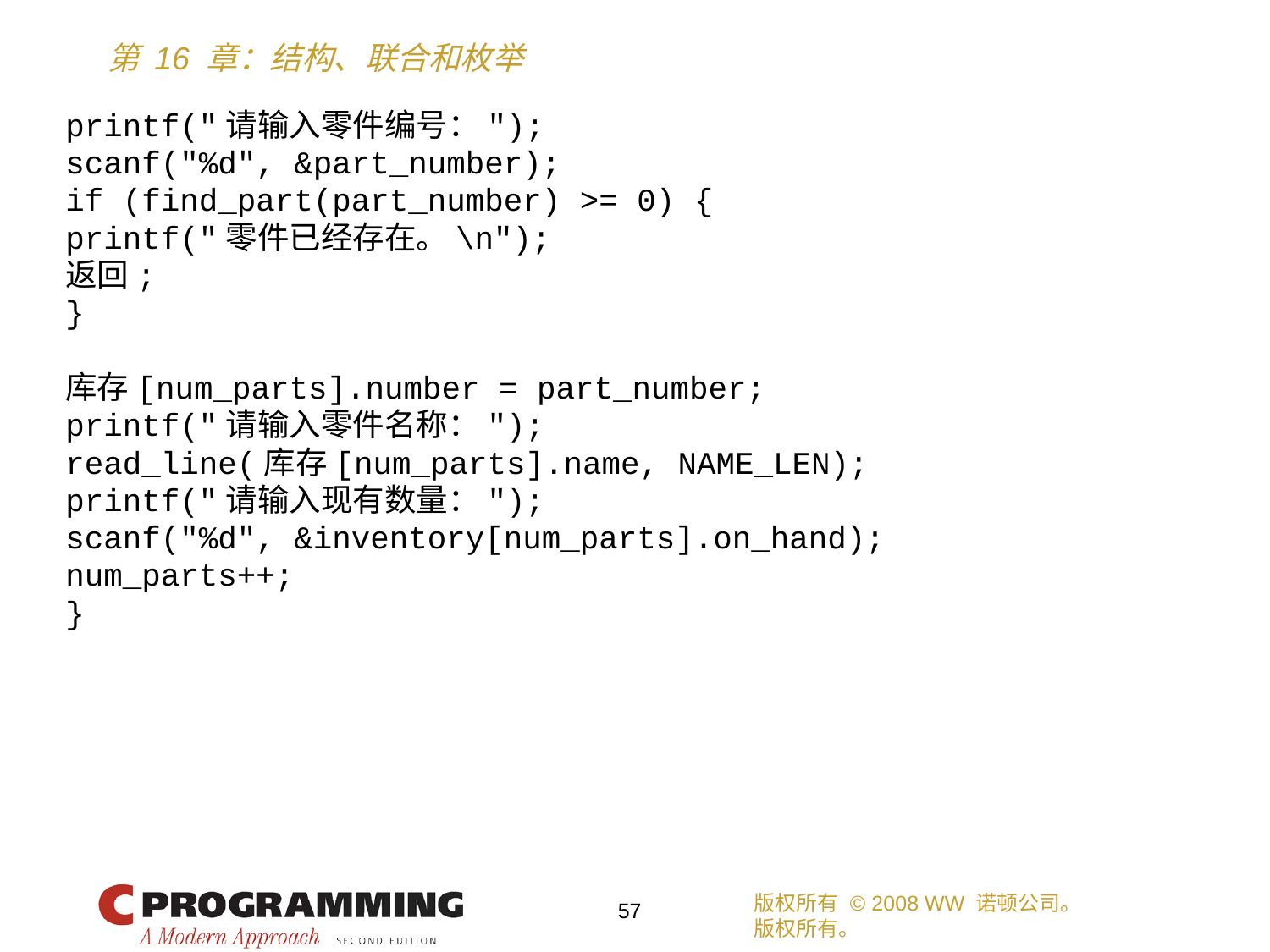

printf("请输入零件编号：");
scanf("%d", &part_number);
if (find_part(part_number) >= 0) {
printf("零件已经存在。\n");
返回;
}

库存[num_parts].number = part_number;
printf("请输入零件名称：");
read_line(库存[num_parts].name, NAME_LEN);
printf("请输入现有数量：");
scanf("%d", &inventory[num_parts].on_hand);
num_parts++;
}
版权所有 © 2008 WW 诺顿公司。
版权所有。
57